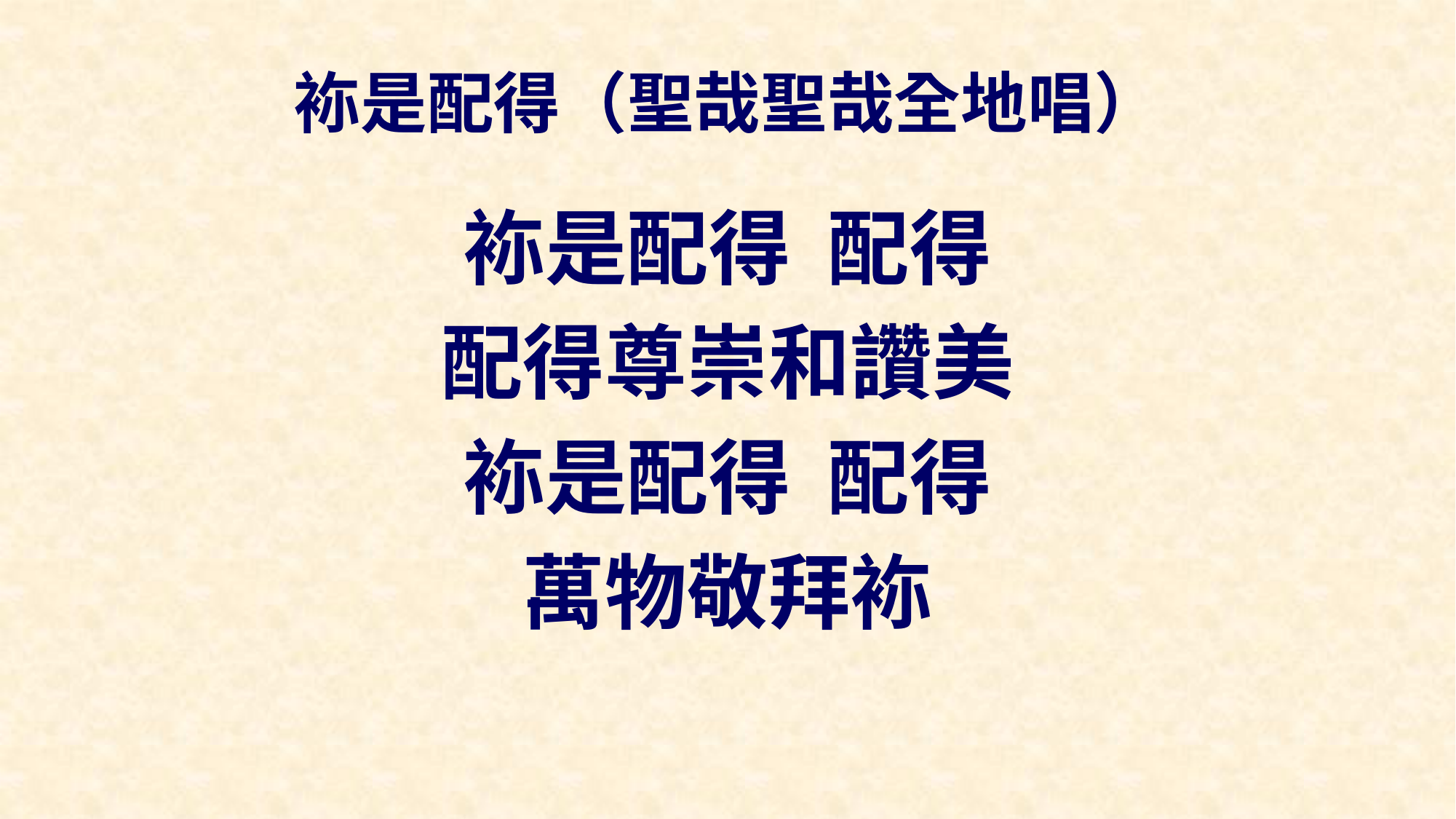

# 袮是配得（聖哉聖哉全地唱）
袮是配得  配得
配得尊崇和讚美
袮是配得  配得
萬物敬拜袮